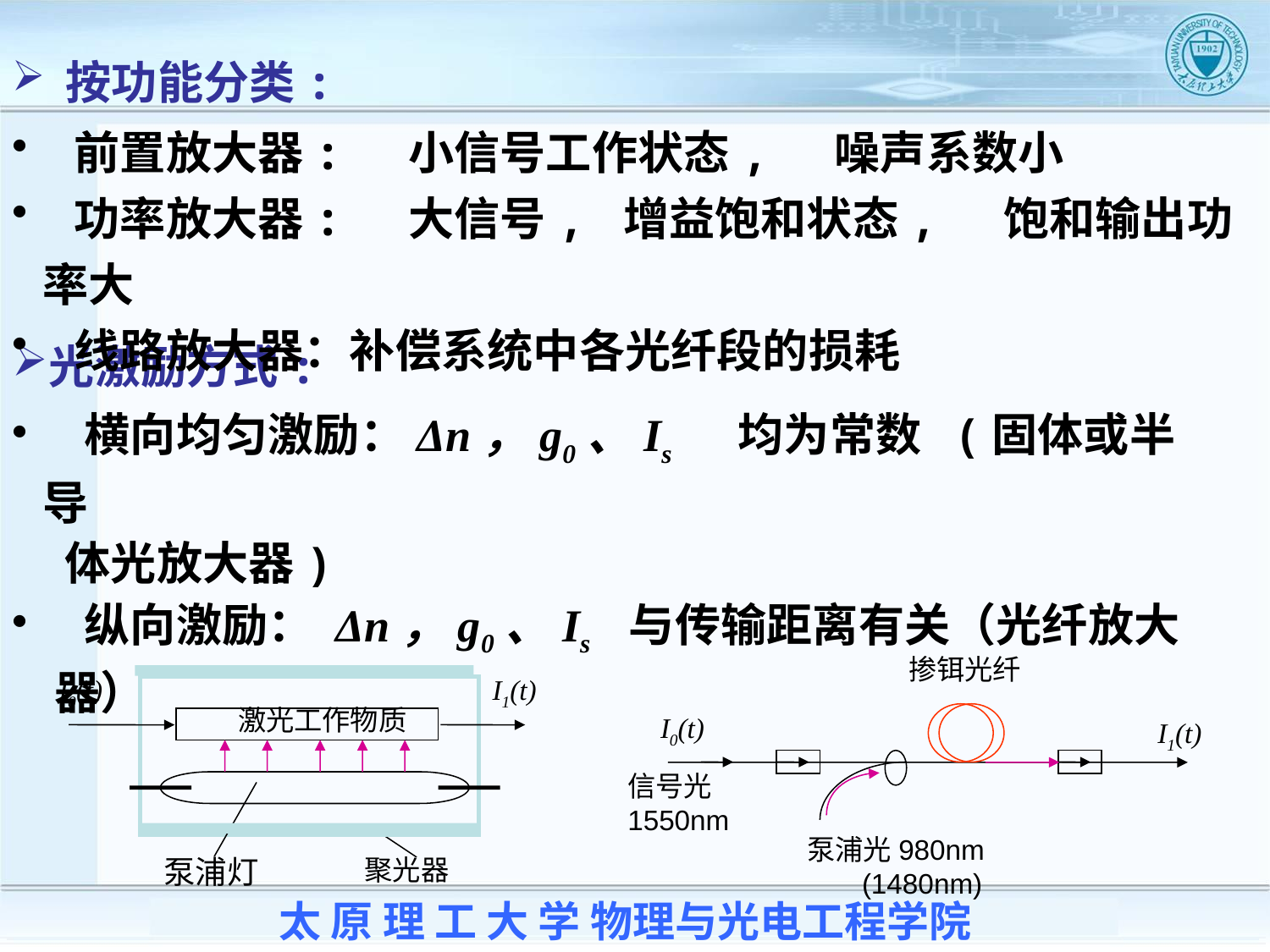

按功能分类:
  前置放大器:  小信号工作状态,  噪声系数小
  功率放大器:  大信号, 增益饱和状态,  饱和输出功率大
  线路放大器：补偿系统中各光纤段的损耗
光激励方式:
   横向均匀激励：Δn，g0、Is  均为常数  (固体或半导
    体光放大器)
   纵向激励： Δn，g0、Is 与传输距离有关（光纤放大
   器）
掺铒光纤

I0(t)
I1(t)

信号光
1550nm

泵浦光980nm
       (1480nm)
I0(t)
I1(t)

泵浦灯
聚光器

激光工作物质